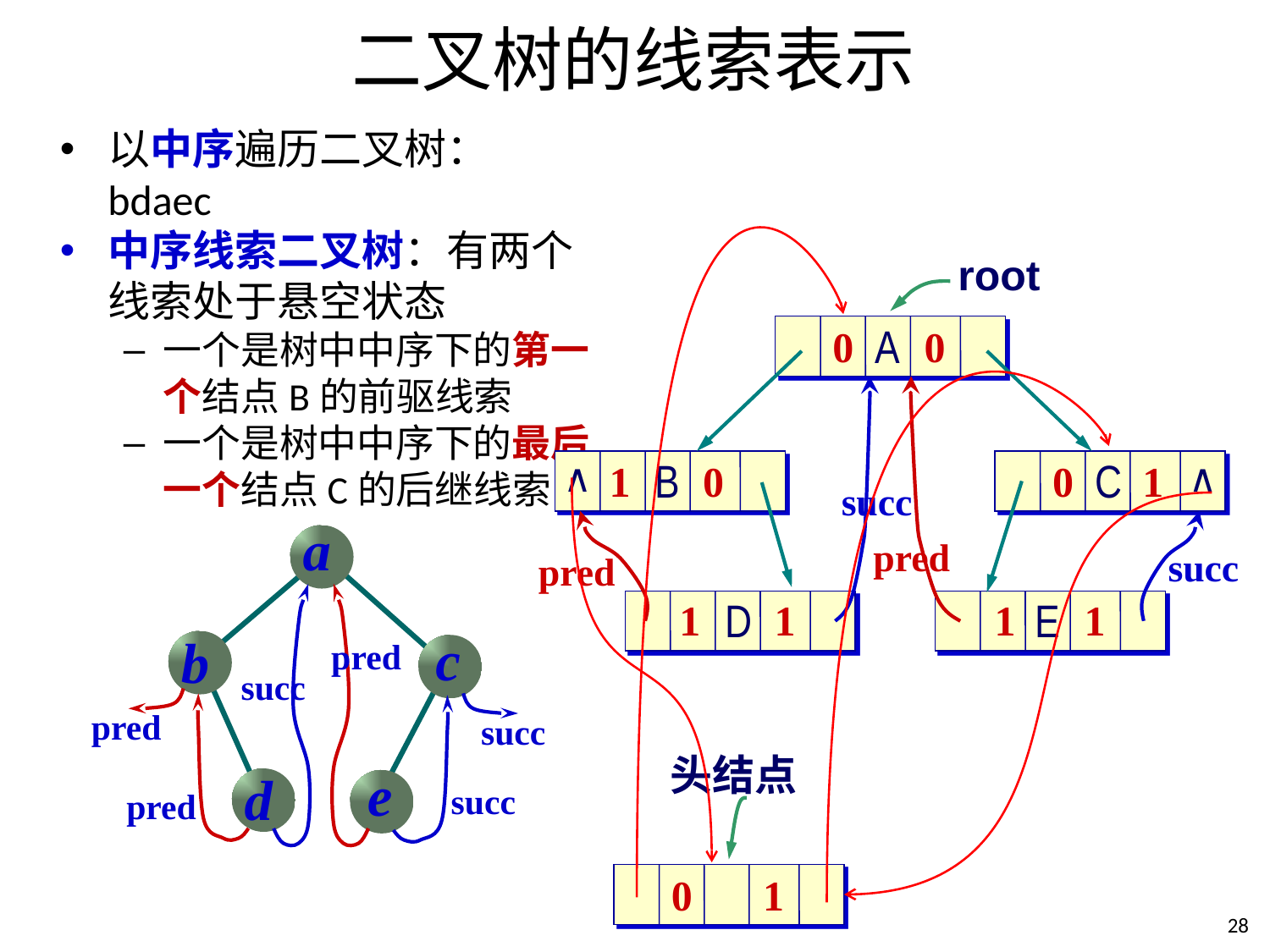

# 二叉树的线索表示
以中序遍历二叉树：bdaec
中序线索二叉树：有两个线索处于悬空状态
一个是树中中序下的第一个结点B的前驱线索
一个是树中中序下的最后一个结点C的后继线索

root

A

0
0

B
∧

C
∧

1
0
0
1
succ

pred
succ
pred
D
E
1
1
1
1

a

c
b
pred

succ

pred
succ
e
d

succ
pred
头结点

0
1
28